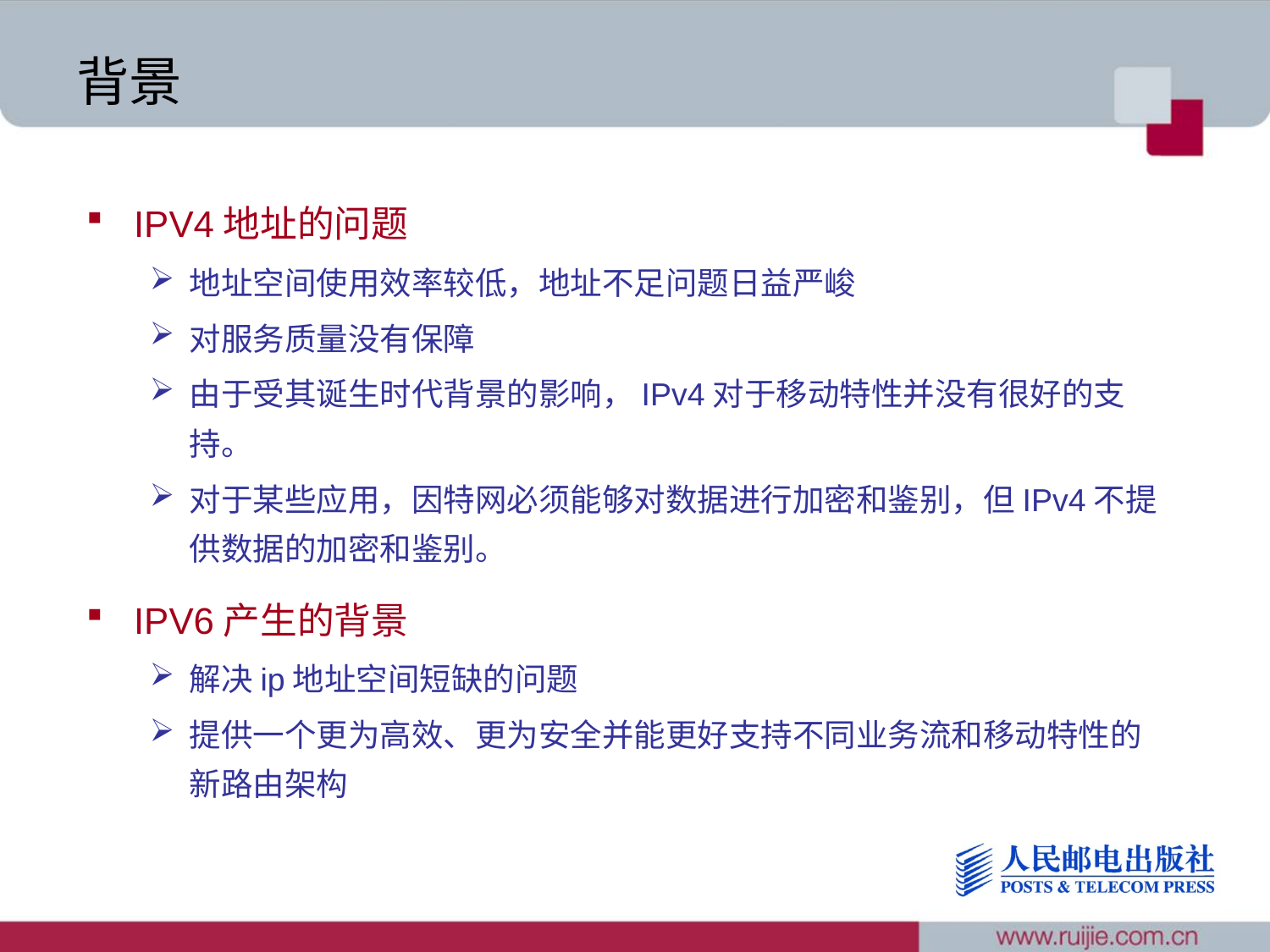

# 背景
IPV4地址的问题
地址空间使用效率较低，地址不足问题日益严峻
对服务质量没有保障
由于受其诞生时代背景的影响，IPv4对于移动特性并没有很好的支持。
对于某些应用，因特网必须能够对数据进行加密和鉴别，但IPv4不提供数据的加密和鉴别。
IPV6产生的背景
解决ip地址空间短缺的问题
提供一个更为高效、更为安全并能更好支持不同业务流和移动特性的新路由架构